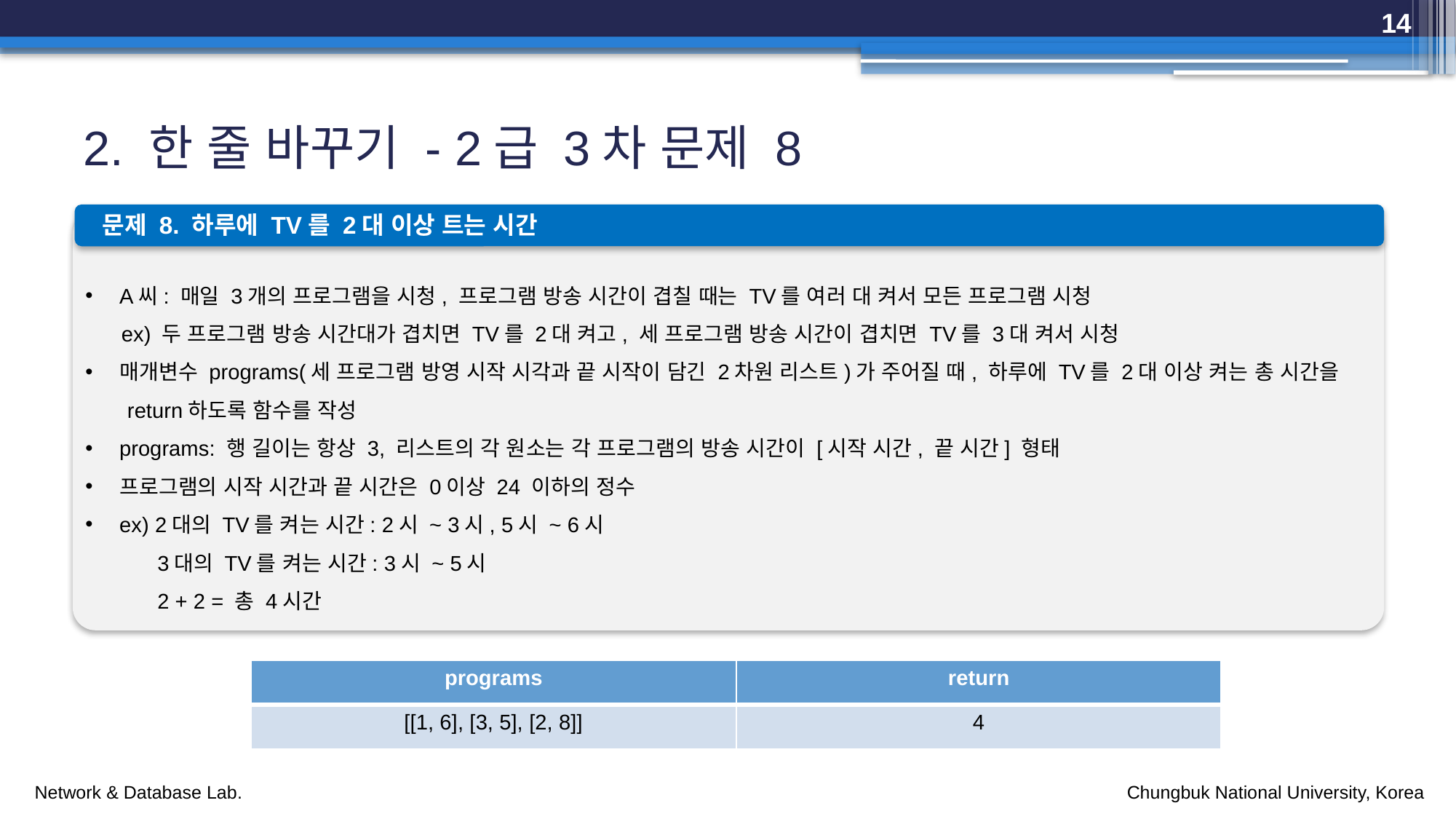

14
# 2. 한 줄 바꾸기 - 2급 3차 문제 8

문제 8. 하루에 TV를 2대 이상 트는 시간

A씨: 매일 3개의 프로그램을 시청, 프로그램 방송 시간이 겹칠 때는 TV를 여러 대 켜서 모든 프로그램 시청
      ex) 두 프로그램 방송 시간대가 겹치면 TV를 2대 켜고, 세 프로그램 방송 시간이 겹치면 TV를 3대 켜서 시청
매개변수 programs(세 프로그램 방영 시작 시각과 끝 시작이 담긴 2차원 리스트)가 주어질 때, 하루에 TV를 2대 이상 켜는 총 시간을
       return하도록 함수를 작성
programs: 행 길이는 항상 3, 리스트의 각 원소는 각 프로그램의 방송 시간이 [시작 시간, 끝 시간] 형태
프로그램의 시작 시간과 끝 시간은 0이상 24 이하의 정수
ex) 2대의 TV를 켜는 시간: 2시 ~ 3시, 5시 ~ 6시
            3대의 TV를 켜는 시간: 3시 ~ 5시
            2 + 2 = 총 4시간
| programs | return |
| --- | --- |
| [[1, 6], [3, 5], [2, 8]] | 4 |